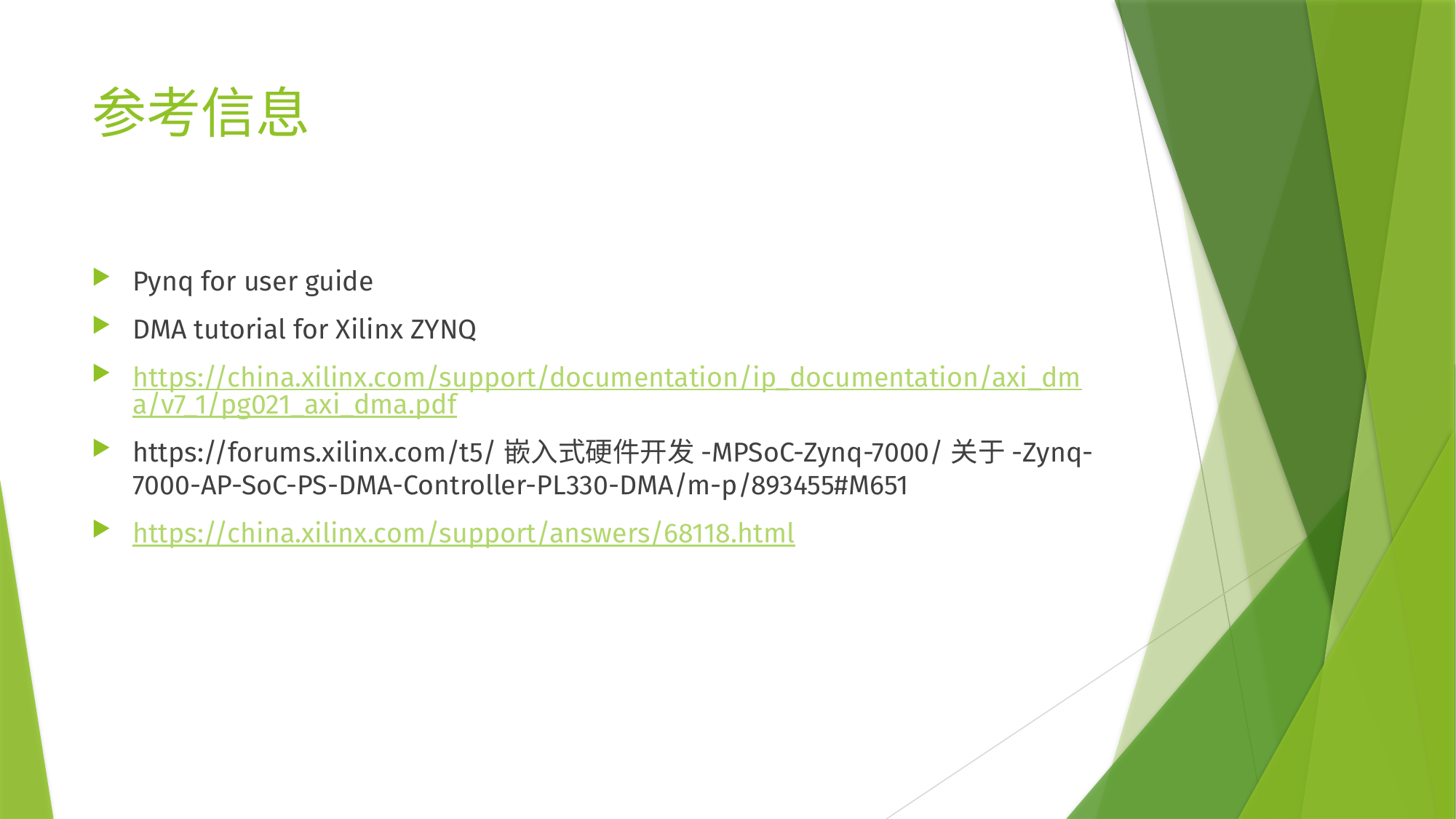

# 参考信息
Pynq for user guide
DMA tutorial for Xilinx ZYNQ
https://china.xilinx.com/support/documentation/ip_documentation/axi_dma/v7_1/pg021_axi_dma.pdf
https://forums.xilinx.com/t5/嵌入式硬件开发-MPSoC-Zynq-7000/关于-Zynq-7000-AP-SoC-PS-DMA-Controller-PL330-DMA/m-p/893455#M651
https://china.xilinx.com/support/answers/68118.html